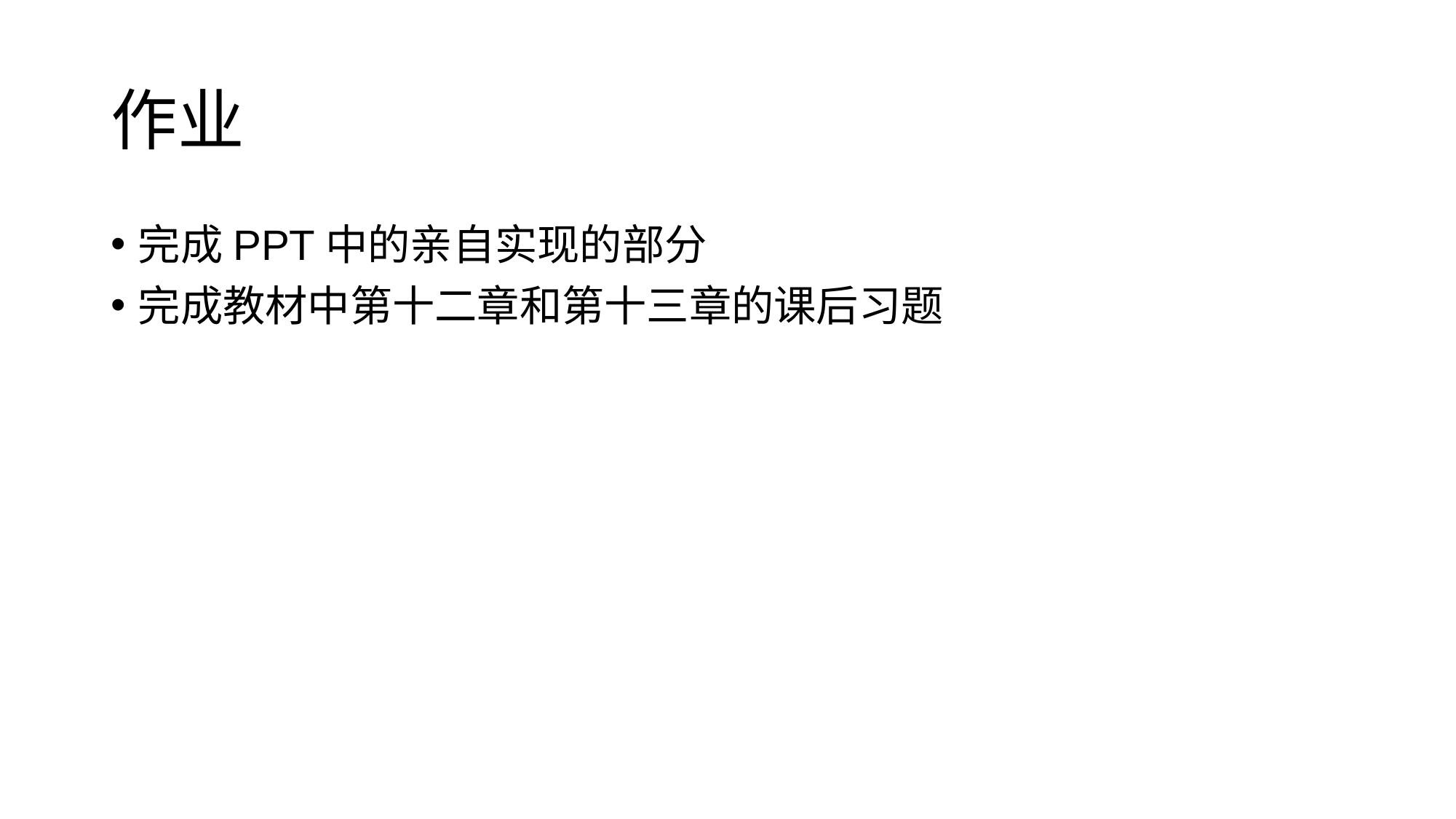

# 作业
完成PPT中的亲自实现的部分
完成教材中第十二章和第十三章的课后习题